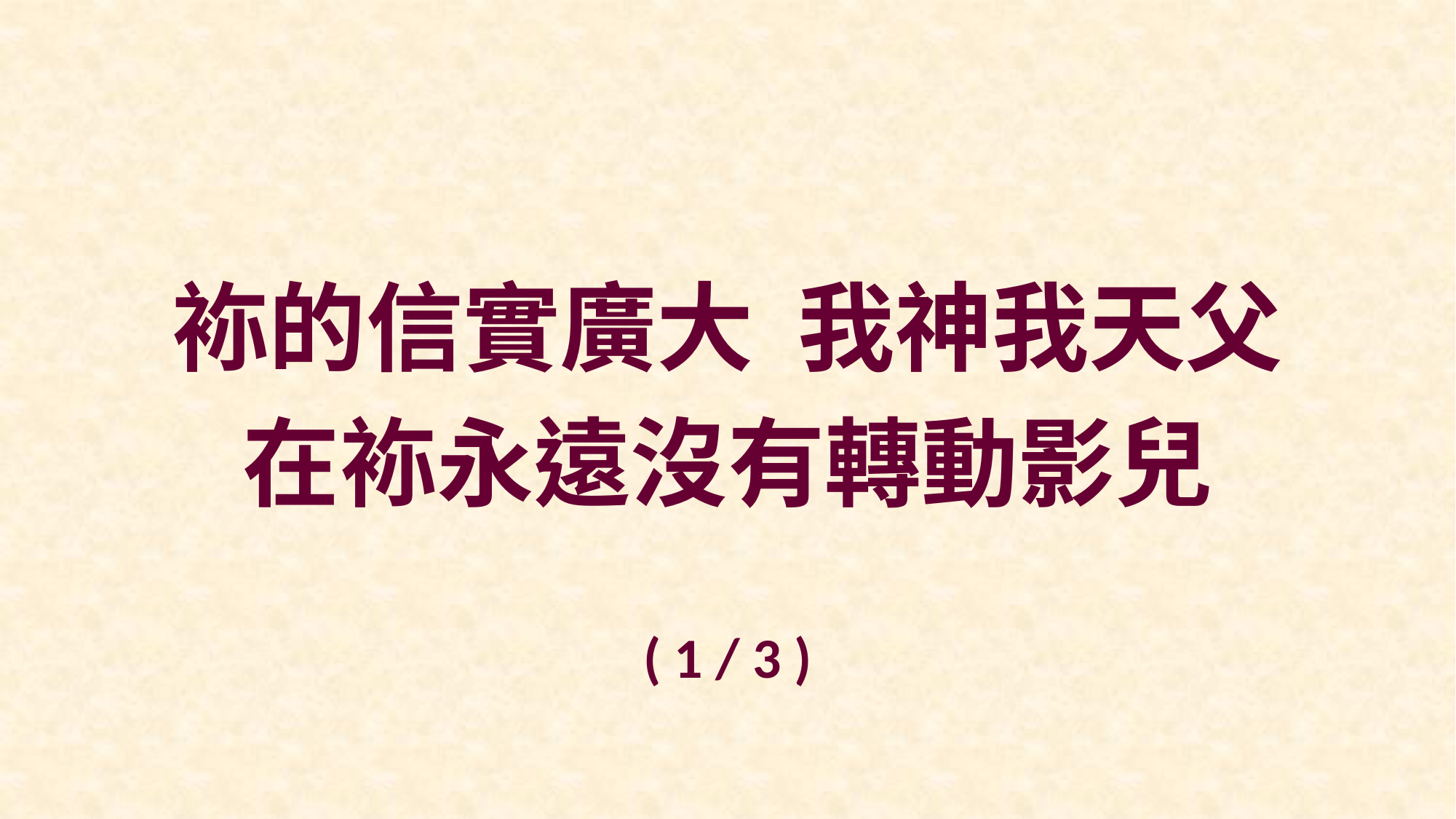

袮的信實廣大  我神我天父
在袮永遠沒有轉動影兒
( 1 / 3 )